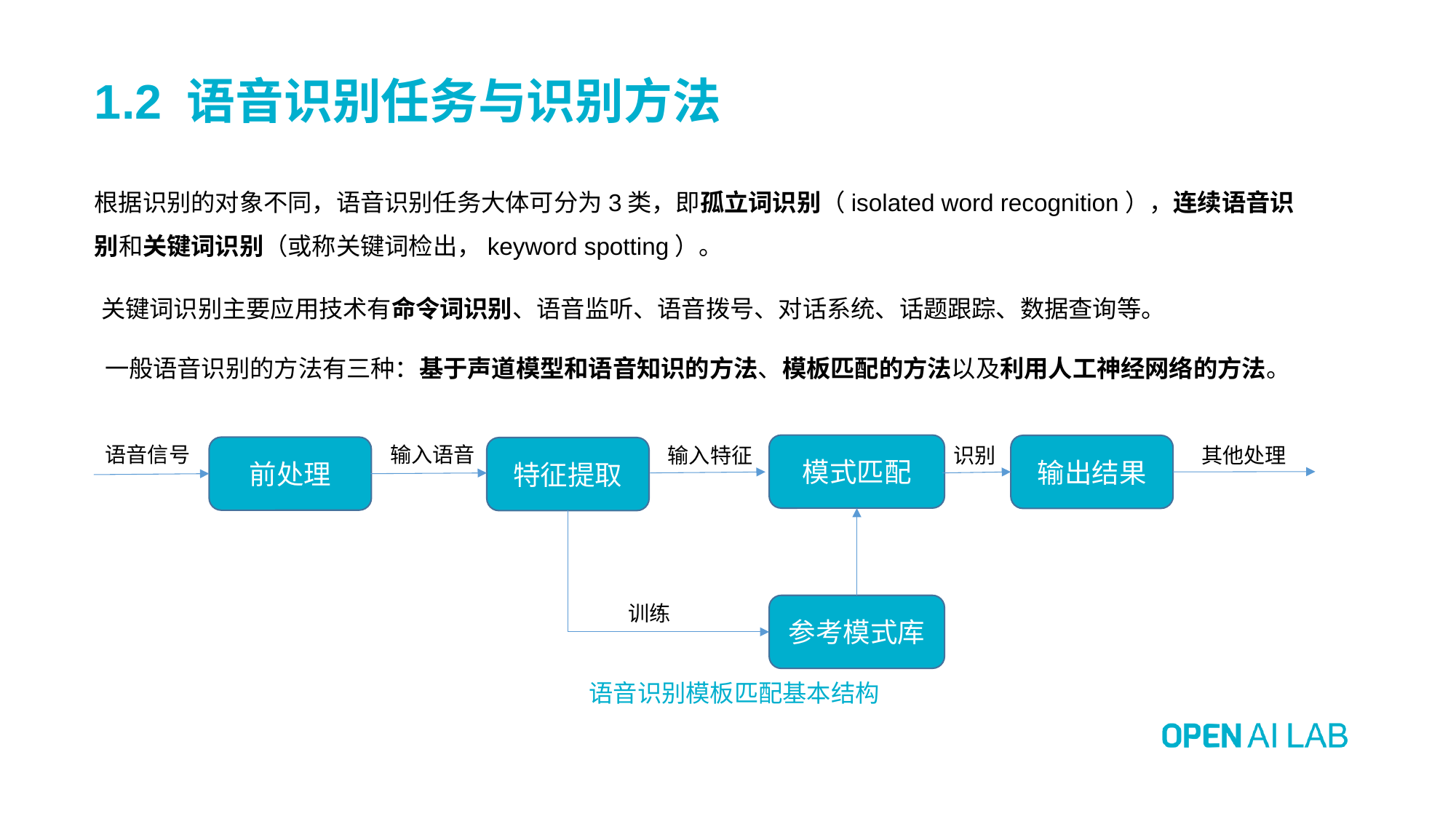

# 1.2 语音识别任务与识别方法
根据识别的对象不同，语音识别任务大体可分为3类，即孤立词识别（isolated word recognition），连续语音识别和关键词识别（或称关键词检出，keyword spotting）。
关键词识别主要应用技术有命令词识别、语音监听、语音拨号、对话系统、话题跟踪、数据查询等。
一般语音识别的方法有三种：基于声道模型和语音知识的方法、模板匹配的方法以及利用人工神经网络的方法。
模式匹配
输出结果
输入语音
语音信号
输入特征
识别
其他处理
前处理
特征提取
训练
参考模式库
语音识别模板匹配基本结构